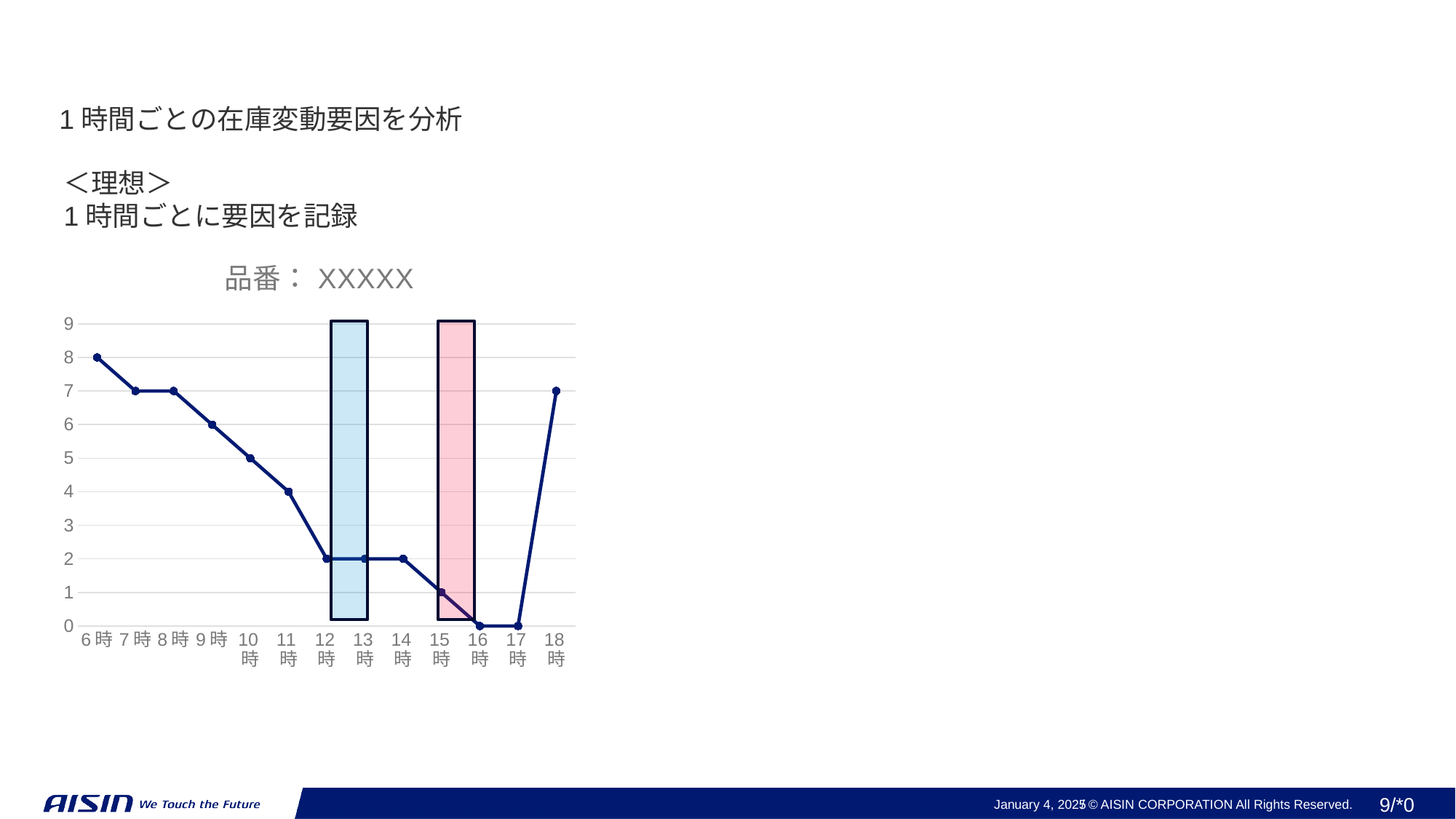

1時間ごとの在庫変動要因を分析
＜理想＞
1時間ごとに要因を記録

### Chart: 品番：XXXXX

| Category | 系列 1 |
|---|---|
| 6時 | 8.0 |
| 7時 | 7.0 |
| 8時 | 7.0 |
| 9時 | 6.0 |
| 10時 | 5.0 |
| 11時 | 4.0 |
| 12時 | 2.0 |
| 13時 | 2.0 |
| 14時 | 2.0 |
| 15時 | 1.0 |
| 16時 | 0.0 |
| 17時 | 0.0 |
| 18時 | 7.0 |

January 4, 2025
設計値MIN割れ、MAX超え時